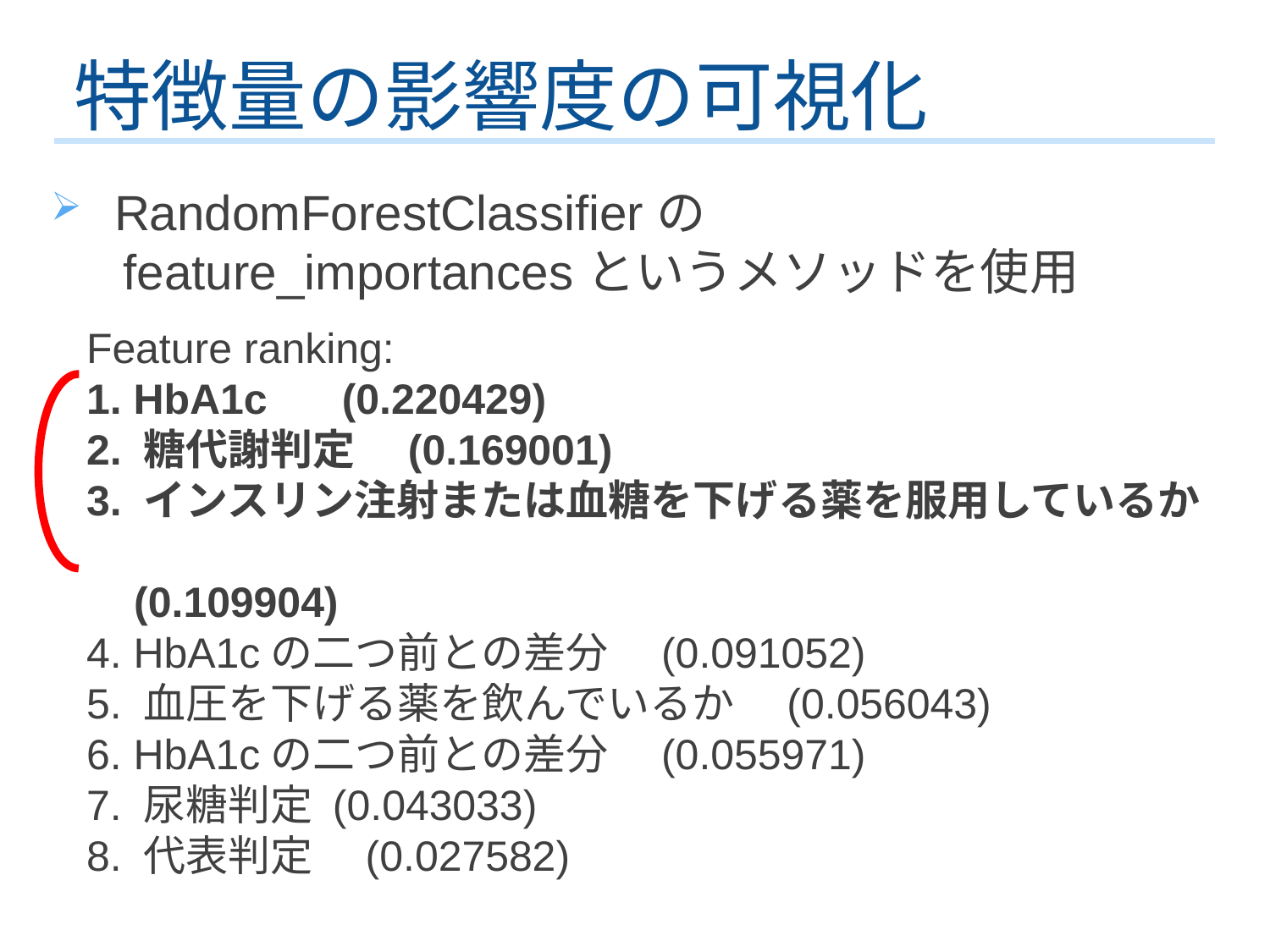

特徴量の影響度の可視化
RandomForestClassifierの
　 feature_importancesというメソッドを使用

   Feature ranking:
   1. HbA1c 　(0.220429)
   2. 糖代謝判定　(0.169001)
   3. インスリン注射または血糖を下げる薬を服用しているか
       (0.109904)
   4. HbA1cの二つ前との差分　(0.091052)
   5. 血圧を下げる薬を飲んでいるか　(0.056043)
   6. HbA1cの二つ前との差分　(0.055971)
   7. 尿糖判定 (0.043033)
   8. 代表判定　(0.027582)